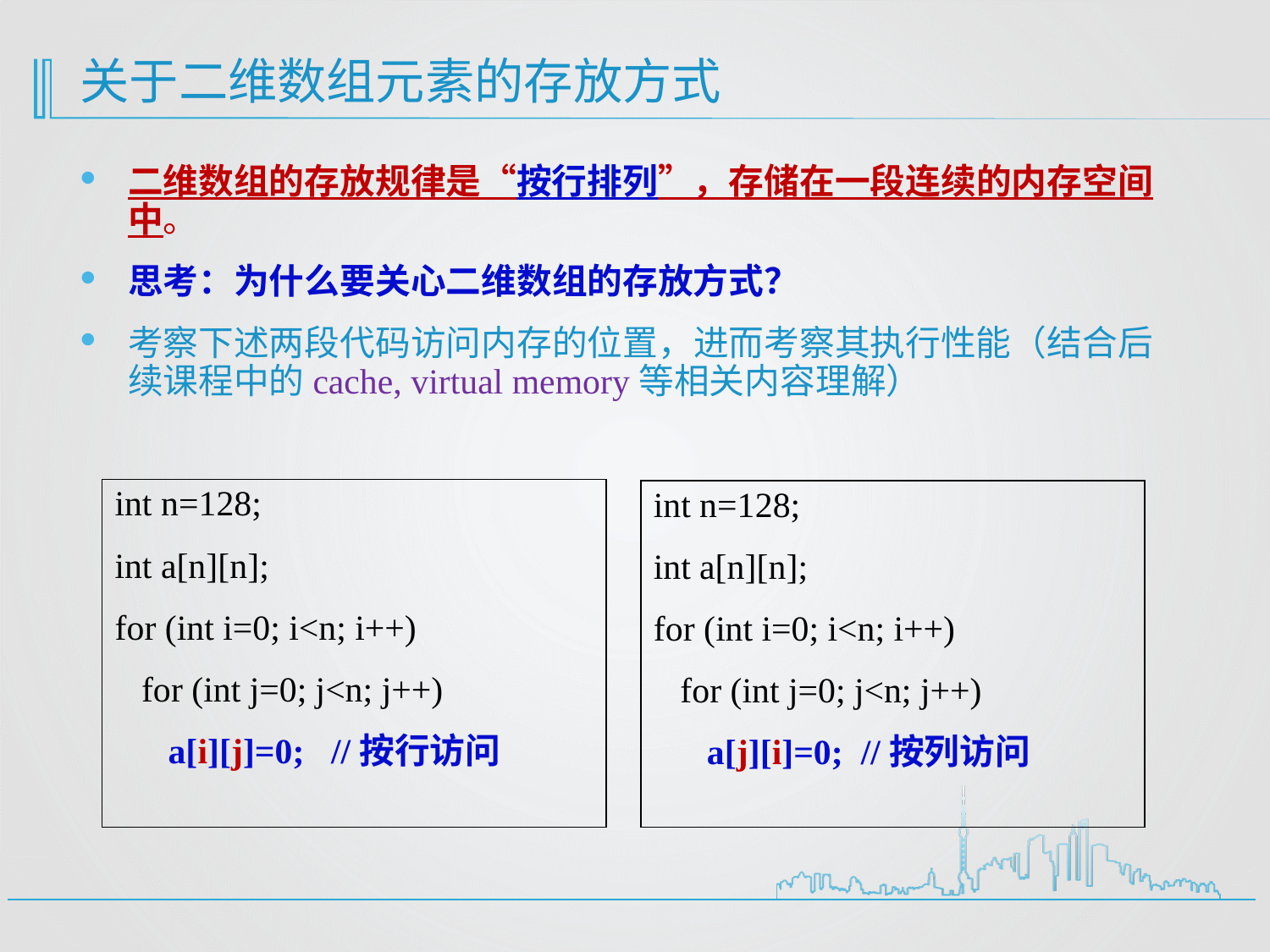

# 关于二维数组元素的存放方式
二维数组的存放规律是“按行排列”，存储在一段连续的内存空间中。
思考：为什么要关心二维数组的存放方式？
考察下述两段代码访问内存的位置，进而考察其执行性能（结合后续课程中的cache, virtual memory等相关内容理解）
int n=128;
int a[n][n];
for (int i=0; i<n; i++)
   for (int j=0; j<n; j++)
      a[i][j]=0;   //按行访问

int n=128;
int a[n][n];
for (int i=0; i<n; i++)
   for (int j=0; j<n; j++)
      a[j][i]=0;  //按列访问